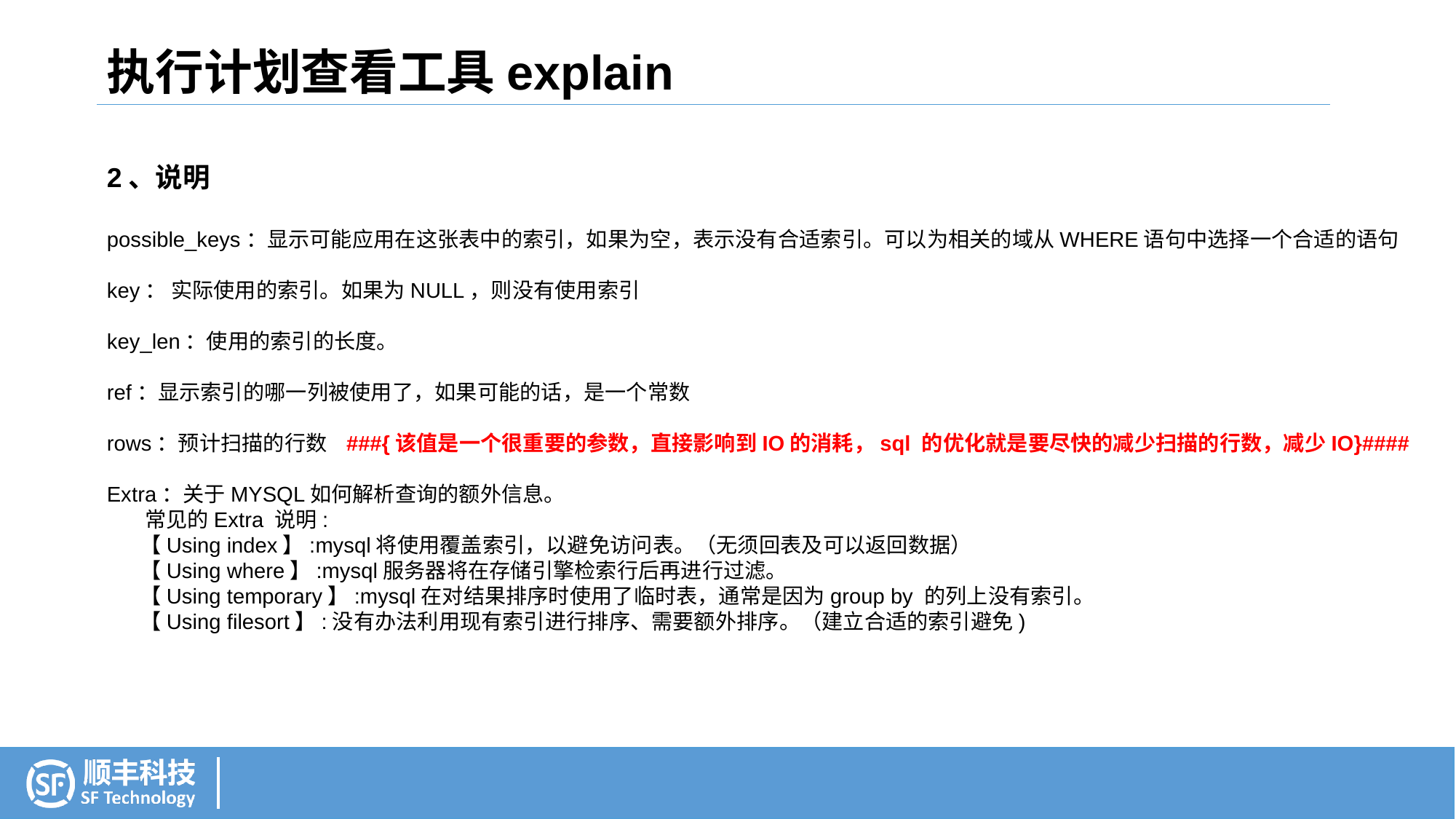

执行计划查看工具explain
2、说明

possible_keys：显示可能应用在这张表中的索引，如果为空，表示没有合适索引。可以为相关的域从WHERE语句中选择一个合适的语句

key： 实际使用的索引。如果为NULL，则没有使用索引

key_len：使用的索引的长度。

ref：显示索引的哪一列被使用了，如果可能的话，是一个常数

rows：预计扫描的行数   ###{该值是一个很重要的参数，直接影响到IO的消耗，sql 的优化就是要尽快的减少扫描的行数，减少IO}####

Extra：关于MYSQL如何解析查询的额外信息。
       常见的Extra 说明:
      【Using index】:mysql将使用覆盖索引，以避免访问表。（无须回表及可以返回数据）
      【Using where】:mysql服务器将在存储引擎检索行后再进行过滤。
      【Using temporary】:mysql在对结果排序时使用了临时表，通常是因为group by 的列上没有索引。
      【Using filesort】:没有办法利用现有索引进行排序、需要额外排序。（建立合适的索引避免)